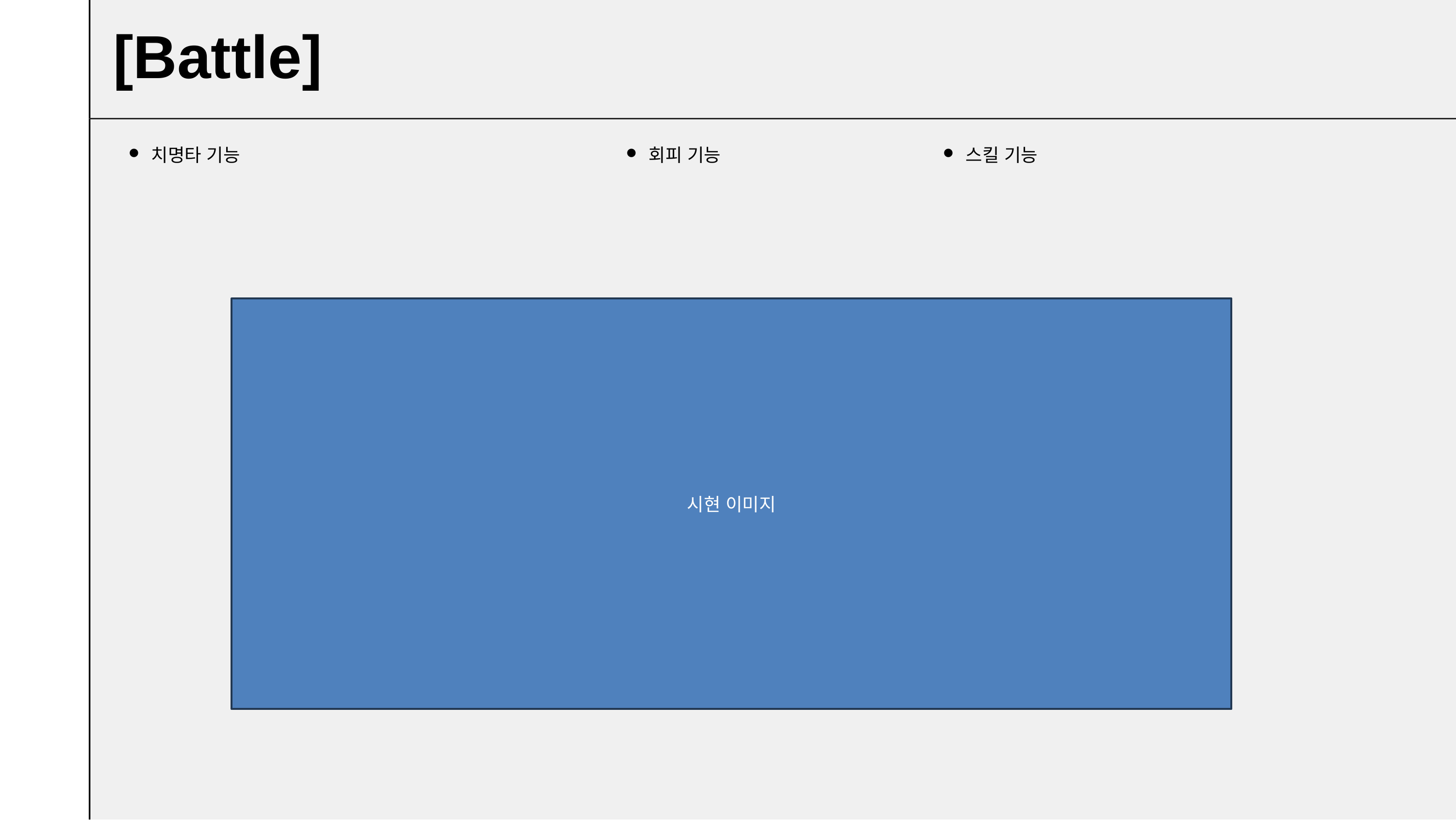

[Battle]
치명타 기능
회피 기능
스킬 기능
시현 이미지